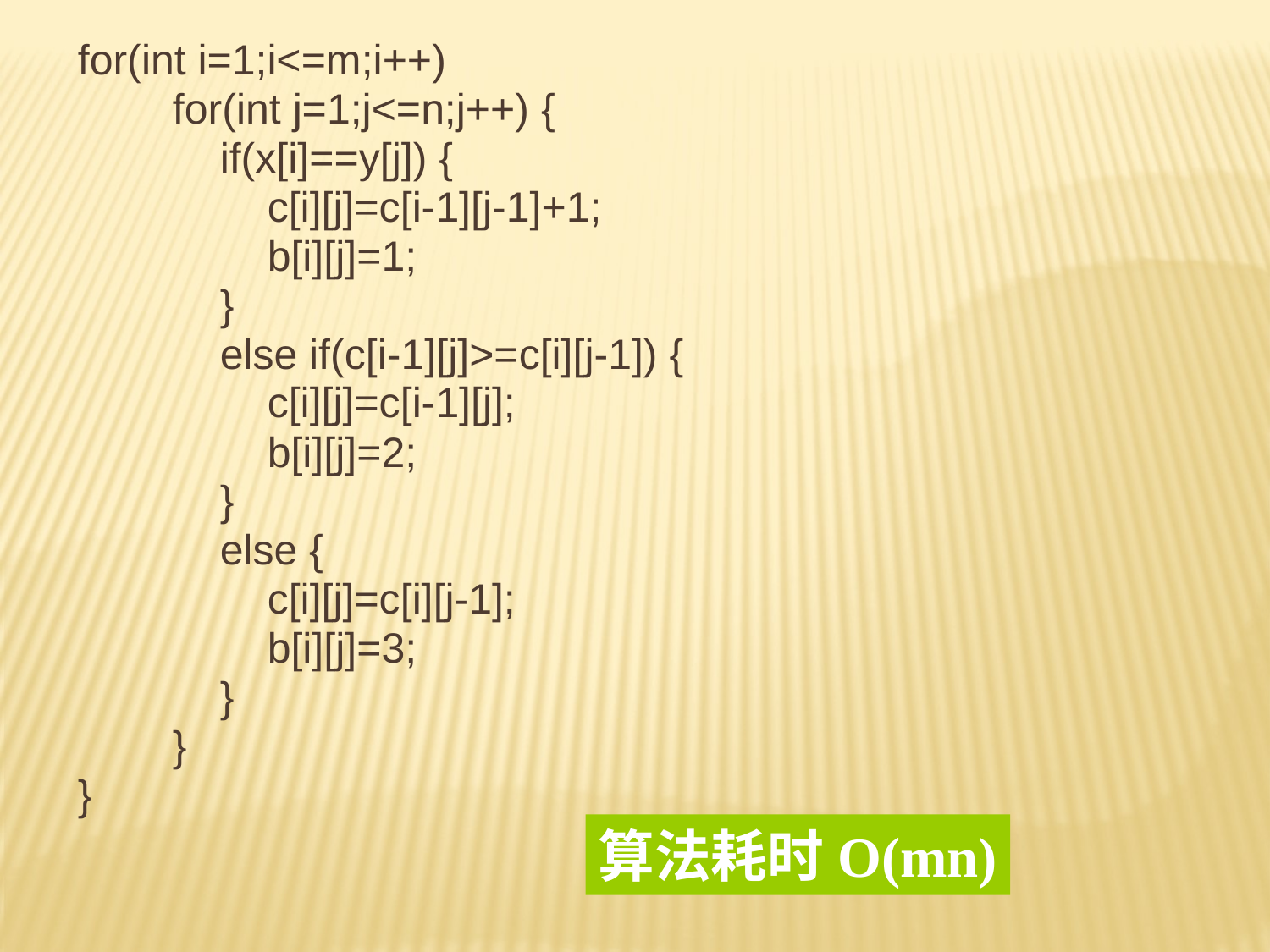

for(int i=1;i<=m;i++)
        for(int j=1;j<=n;j++) {
            if(x[i]==y[j]) {
                c[i][j]=c[i-1][j-1]+1;
                b[i][j]=1;
            }
            else if(c[i-1][j]>=c[i][j-1]) {
                c[i][j]=c[i-1][j];
                b[i][j]=2;
            }
            else {
                c[i][j]=c[i][j-1];
                b[i][j]=3;
            }
        }
}

算法耗时O(mn)